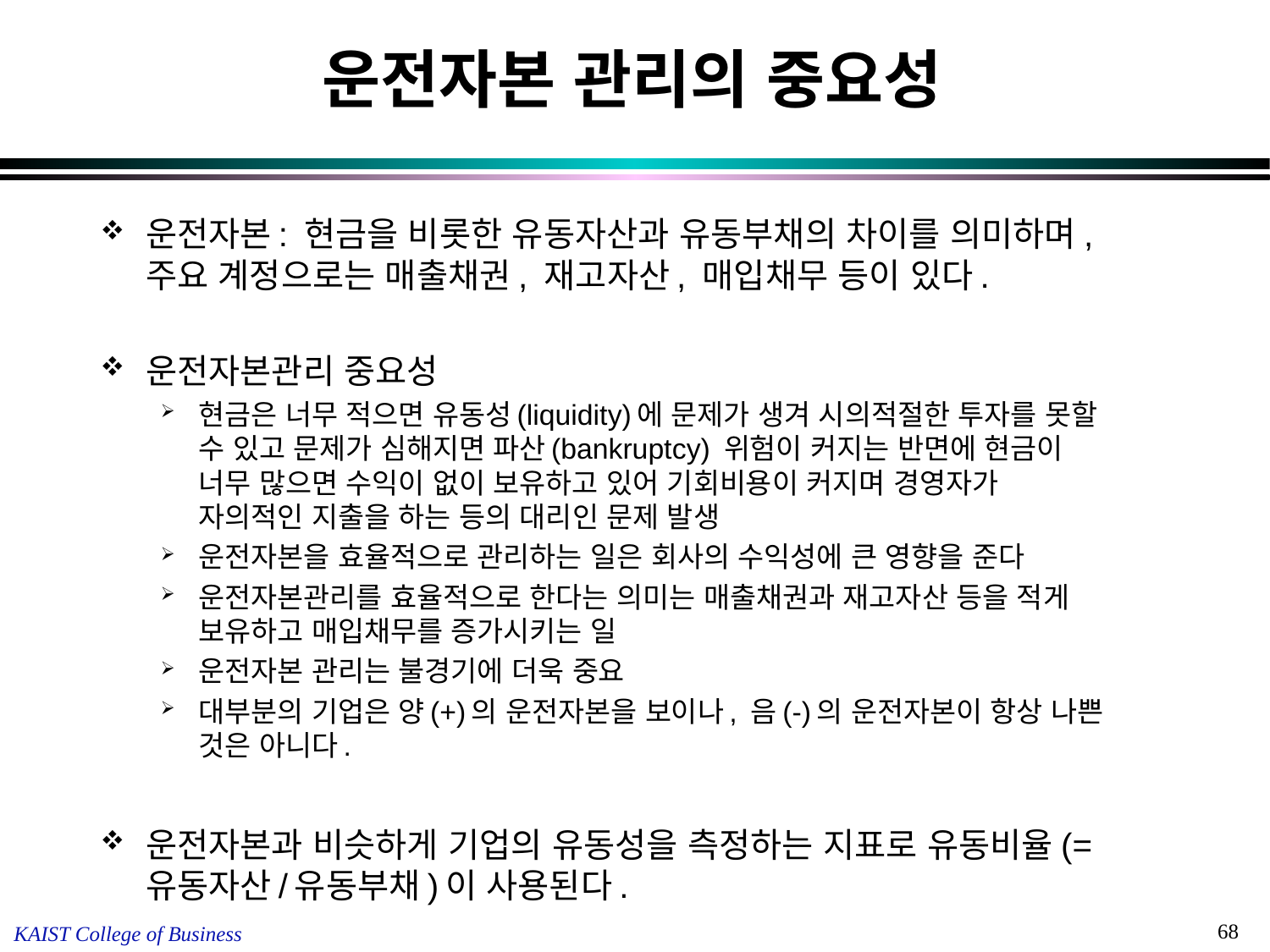

운전자본 관리의 중요성

운전자본: 현금을 비롯한 유동자산과 유동부채의 차이를 의미하며, 주요 계정으로는 매출채권, 재고자산, 매입채무 등이 있다.

운전자본관리 중요성
현금은 너무 적으면 유동성(liquidity)에 문제가 생겨 시의적절한 투자를 못할 수 있고 문제가 심해지면 파산(bankruptcy) 위험이 커지는 반면에 현금이 너무 많으면 수익이 없이 보유하고 있어 기회비용이 커지며 경영자가 자의적인 지출을 하는 등의 대리인 문제 발생
운전자본을 효율적으로 관리하는 일은 회사의 수익성에 큰 영향을 준다
운전자본관리를 효율적으로 한다는 의미는 매출채권과 재고자산 등을 적게 보유하고 매입채무를 증가시키는 일
운전자본 관리는 불경기에 더욱 중요
대부분의 기업은 양(+)의 운전자본을 보이나, 음(-)의 운전자본이 항상 나쁜 것은 아니다.

운전자본과 비슷하게 기업의 유동성을 측정하는 지표로 유동비율(=유동자산/유동부채)이 사용된다.